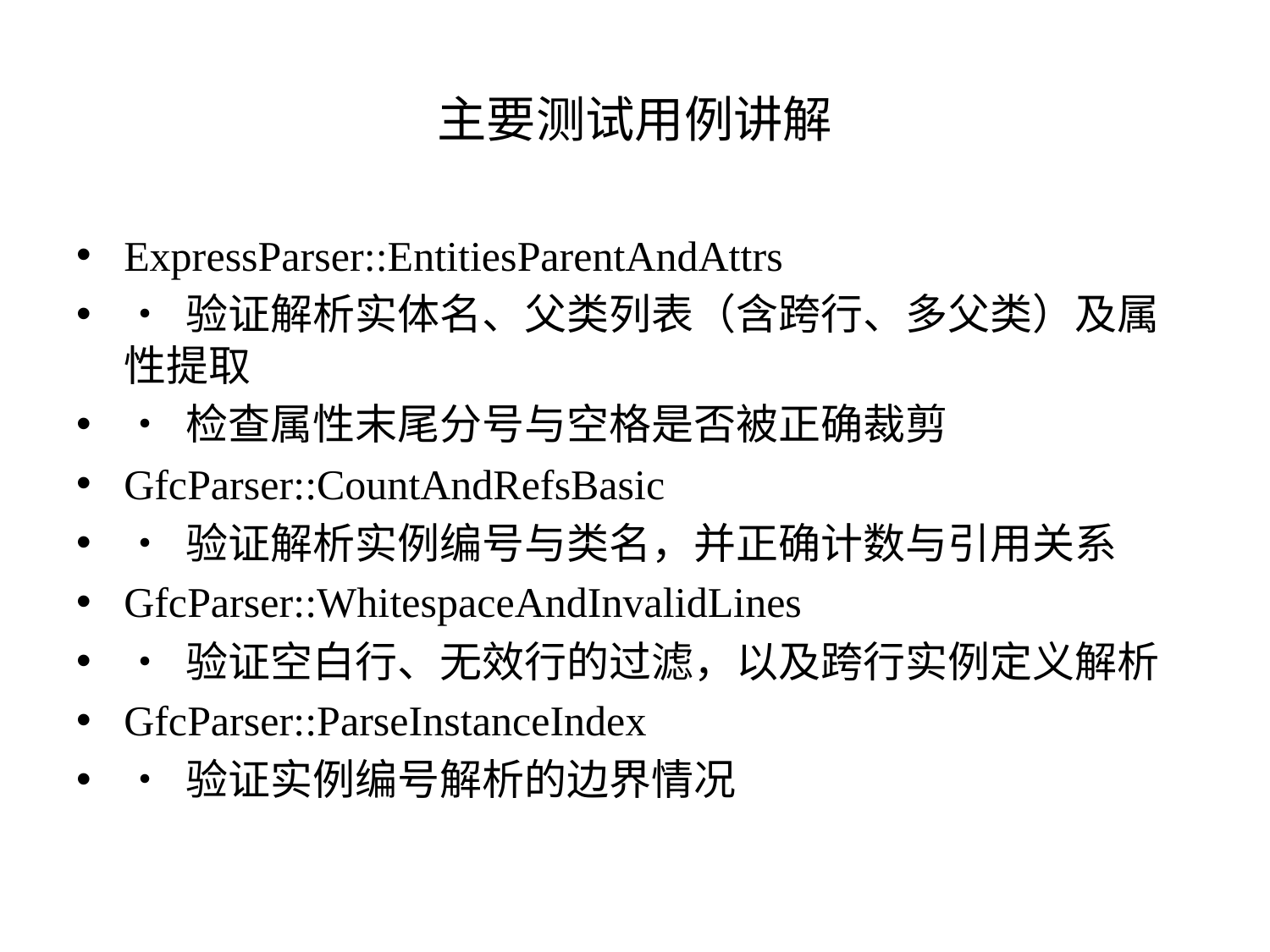

# 主要测试用例讲解
ExpressParser::EntitiesParentAndAttrs
• 验证解析实体名、父类列表（含跨行、多父类）及属性提取
• 检查属性末尾分号与空格是否被正确裁剪
GfcParser::CountAndRefsBasic
• 验证解析实例编号与类名，并正确计数与引用关系
GfcParser::WhitespaceAndInvalidLines
• 验证空白行、无效行的过滤，以及跨行实例定义解析
GfcParser::ParseInstanceIndex
• 验证实例编号解析的边界情况